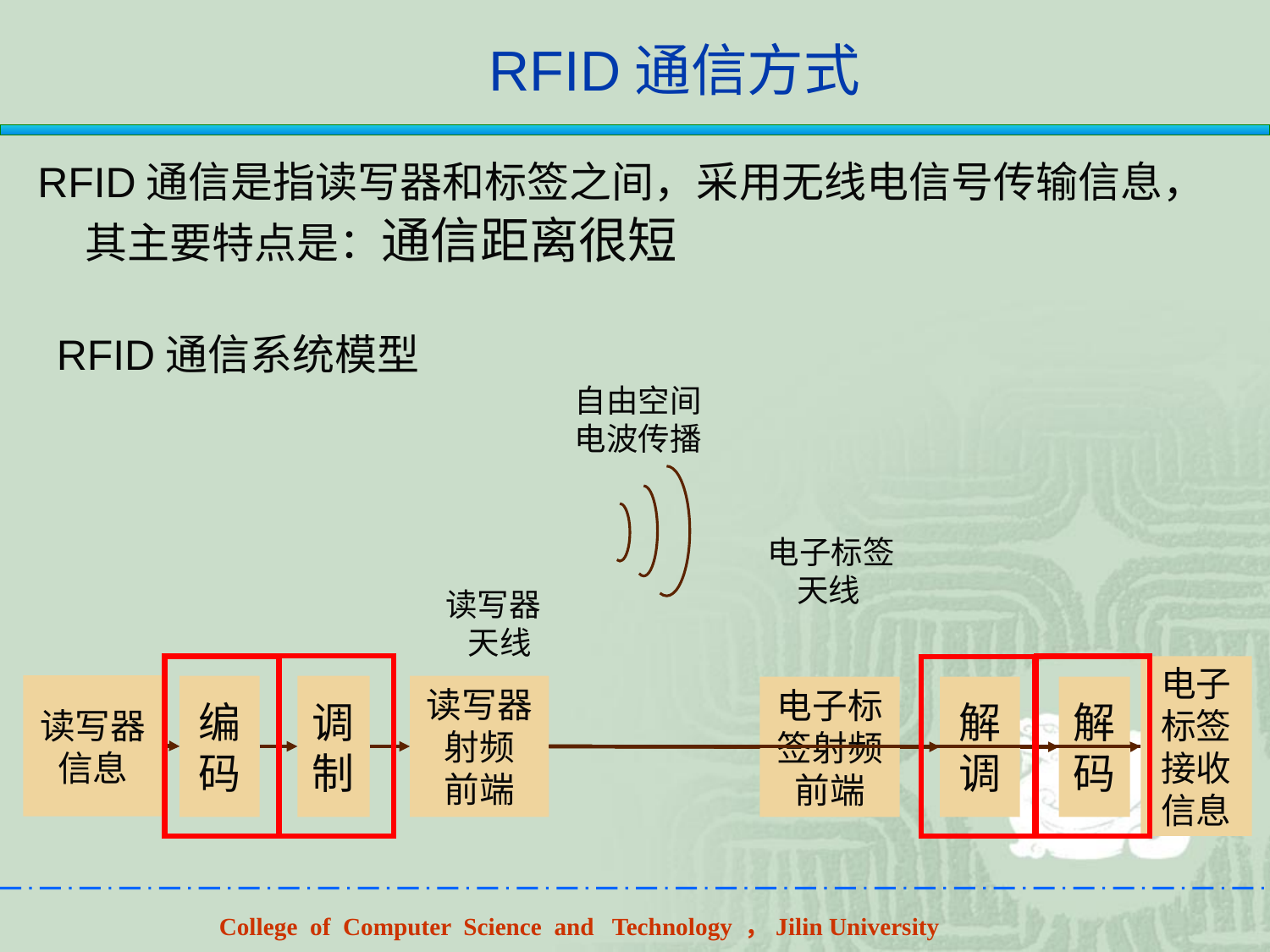

# RFID通信方式
RFID通信是指读写器和标签之间，采用无线电信号传输信息，其主要特点是：通信距离很短
RFID通信系统模型
自由空间
电波传播

电子标签
   天线
读写器
  天线

电子
标签接收
信息

读写器
信息
编码
调制
读写器
射频
前端
电子标签射频
前端
解调
解码